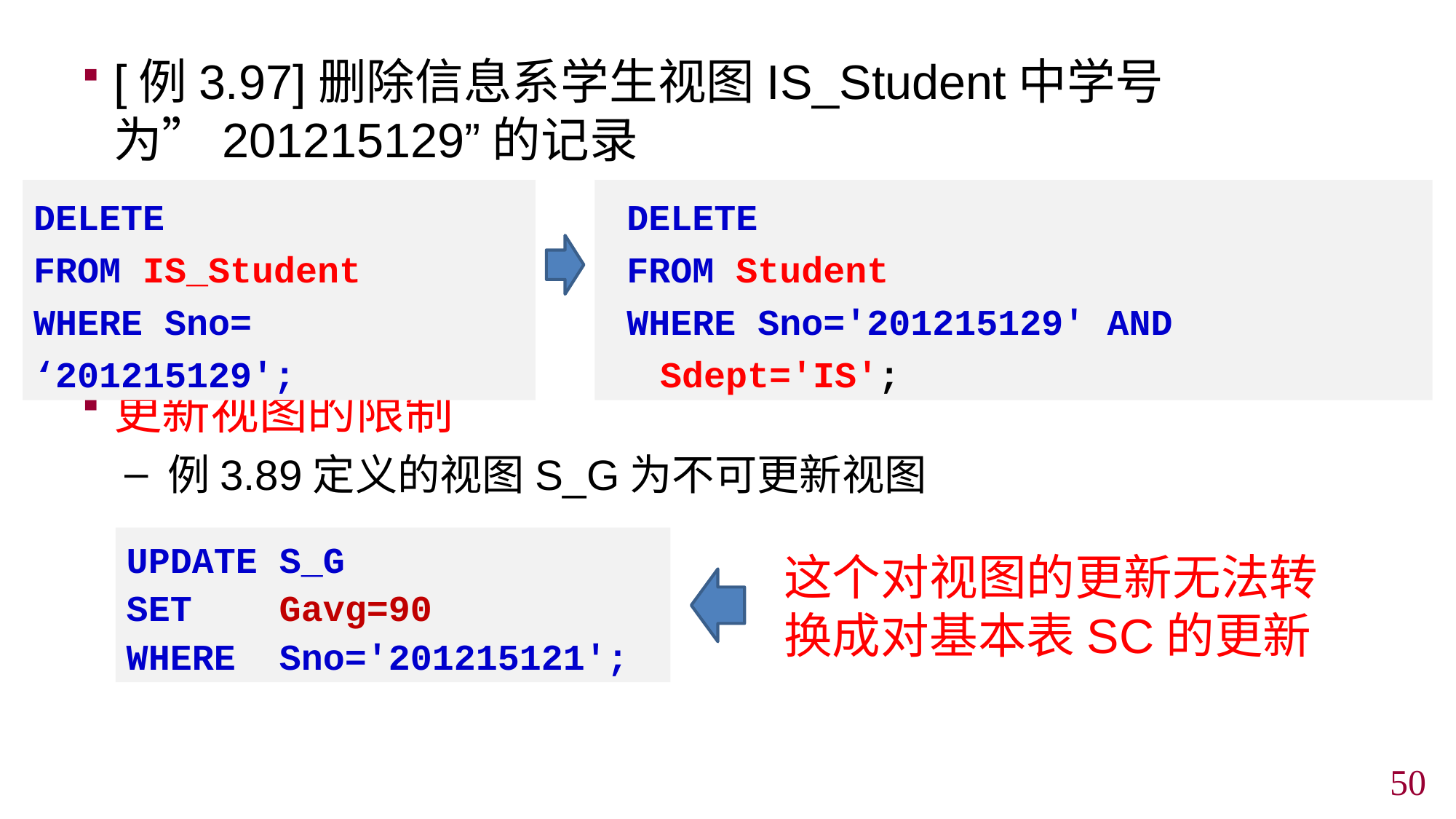

[例3.97]删除信息系学生视图IS_Student中学号为”201215129”的记录

更新视图的限制
例3.89定义的视图S_G为不可更新视图
DELETE
FROM IS_Student
WHERE Sno= ‘201215129';
DELETE
FROM Student
WHERE Sno='201215129' AND Sdept='IS';

UPDATE S_G
SET    Gavg=90
WHERE  Sno='201215121';
这个对视图的更新无法转换成对基本表SC的更新

50